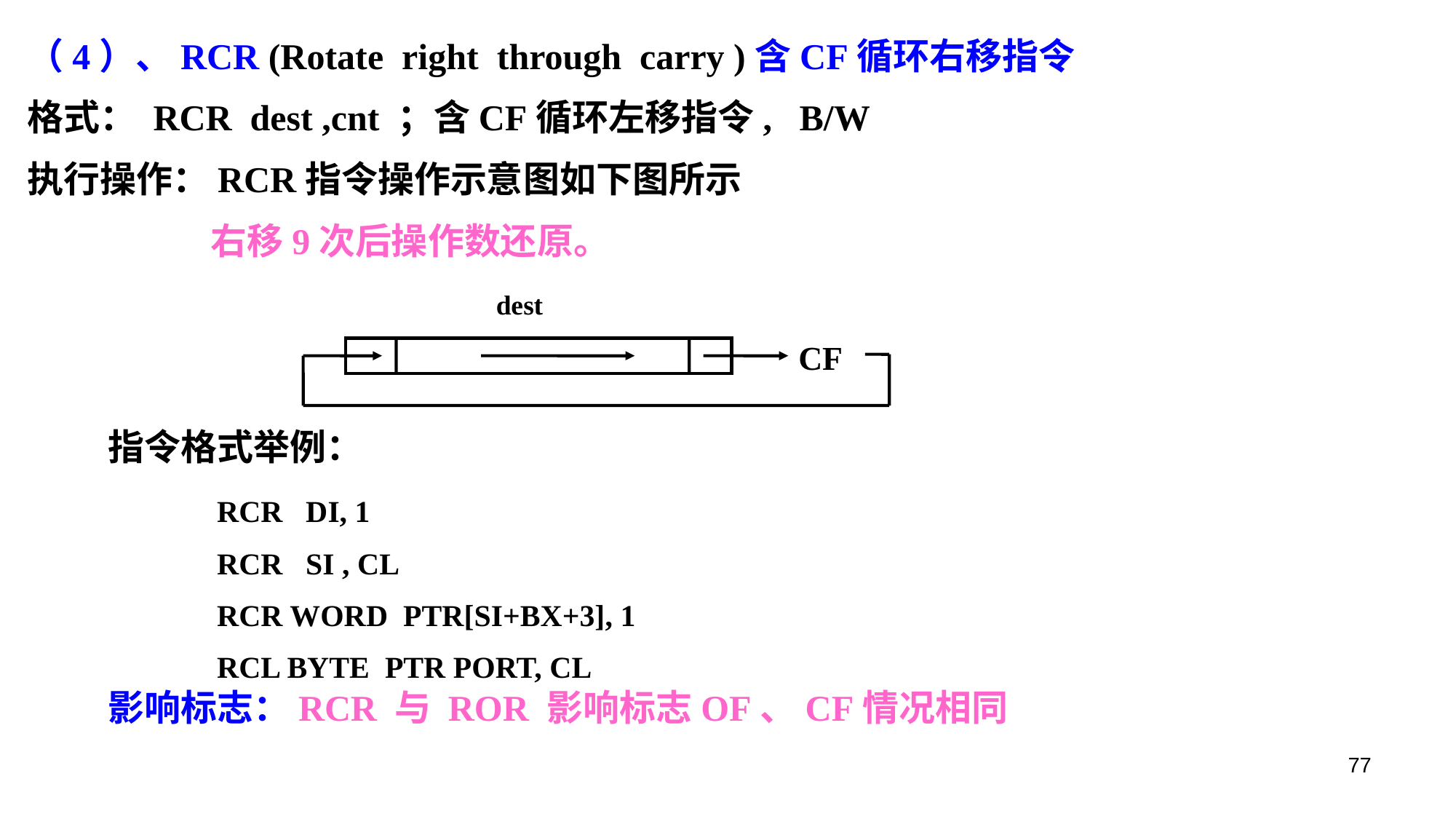

（4）、RCR (Rotate  right  through  carry )含CF循环右移指令
格式： RCR  dest ,cnt ；含CF循环左移指令,   B/W
执行操作：RCR指令操作示意图如下图所示
	        右移9次后操作数还原。
dest
CF

指令格式举例：
	RCR   DI, 1
	RCR   SI , CL
	RCR WORD  PTR[SI+BX+3], 1
	RCL BYTE  PTR PORT, CL
影响标志：RCR 与 ROR 影响标志OF、CF情况相同

77